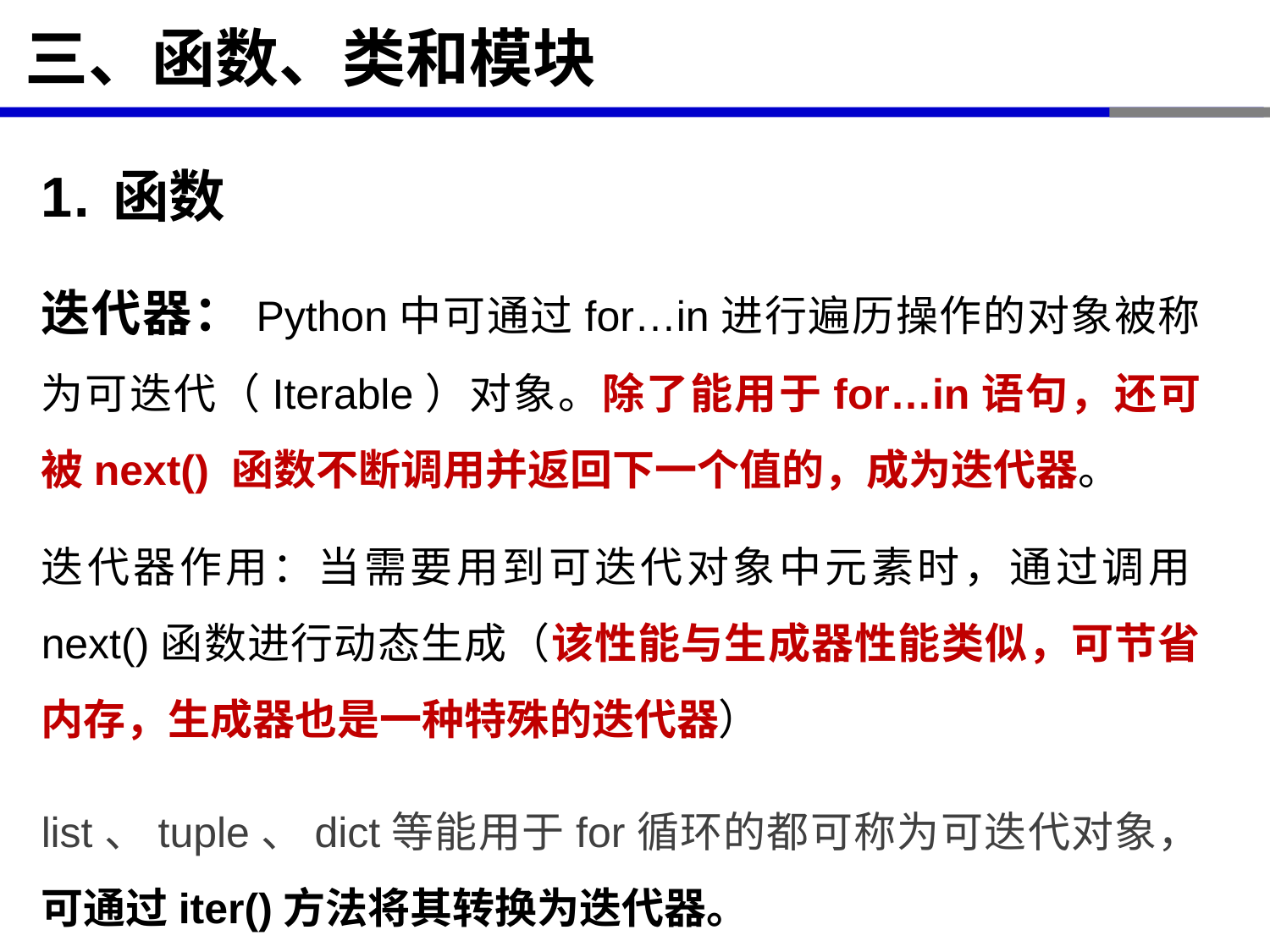

# 三、函数、类和模块
函数
迭代器：Python中可通过for…in进行遍历操作的对象被称为可迭代（Iterable）对象。除了能用于for…in语句，还可被next() 函数不断调用并返回下一个值的，成为迭代器。
迭代器作用：当需要用到可迭代对象中元素时，通过调用next()函数进行动态生成（该性能与生成器性能类似，可节省内存，生成器也是一种特殊的迭代器）
list、tuple、dict等能用于for循环的都可称为可迭代对象，可通过iter()方法将其转换为迭代器。